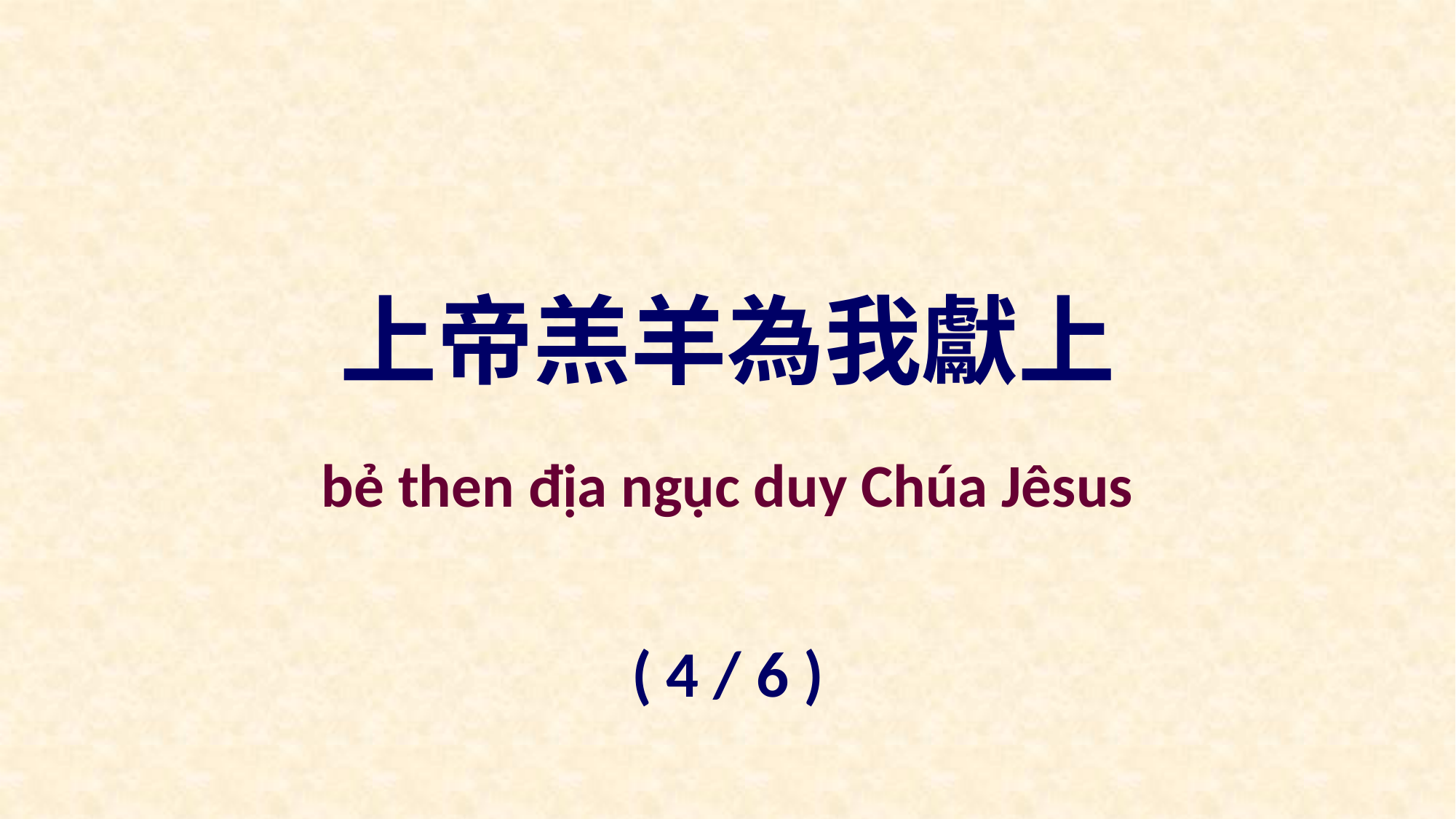

上帝羔羊為我獻上
bẻ then địa ngục duy Chúa Jêsus
( 4 / 6 )